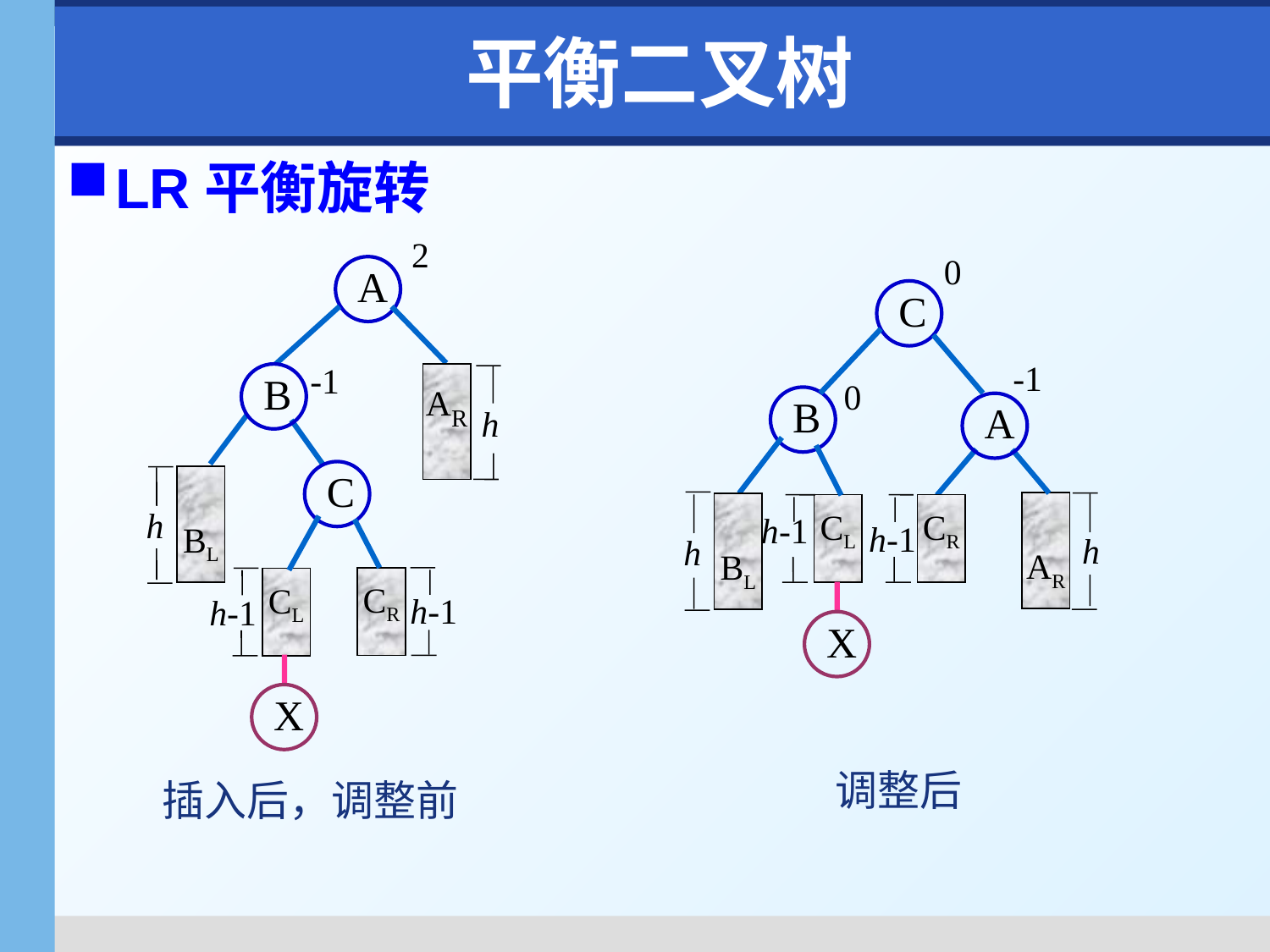

# 平衡二叉树
LR平衡旋转

2
A

-1
B
AR

h

C

BL

h

CR

CL

h-1
h-1

X
0
-1
0
C

B
A

AR

BL

CL

CR

h-1
h-1
h
h

X
调整后
插入后，调整前